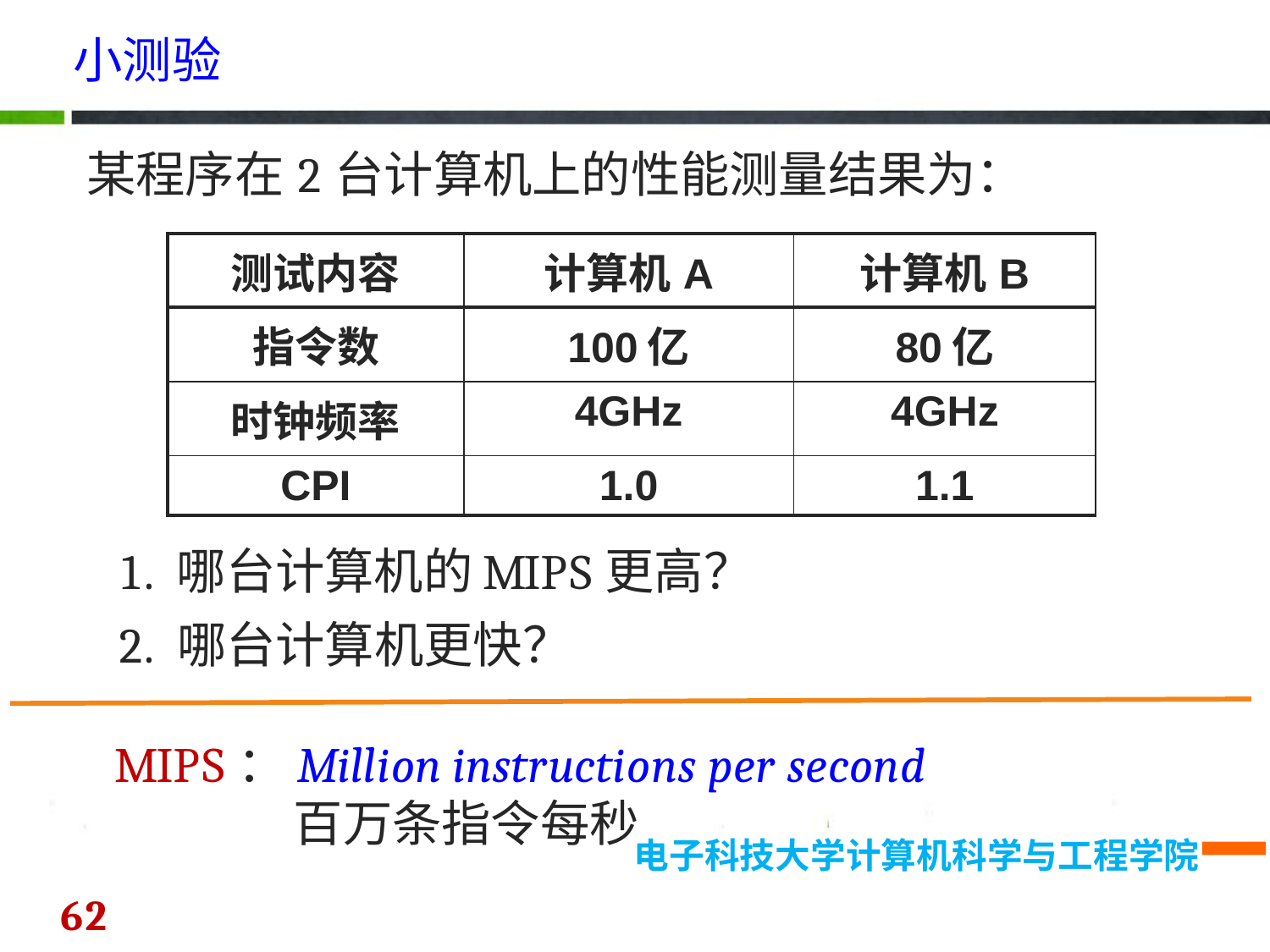

小测验
某程序在2台计算机上的性能测量结果为：
| 测试内容 | 计算机A | 计算机B |
| --- | --- | --- |
| 指令数 | 100亿 | 80亿 |
| 时钟频率 | 4GHz | 4GHz |
| CPI | 1.0 | 1.1 |
1. 哪台计算机的MIPS更高？
2. 哪台计算机更快？

MIPS：Million instructions per second
               百万条指令每秒